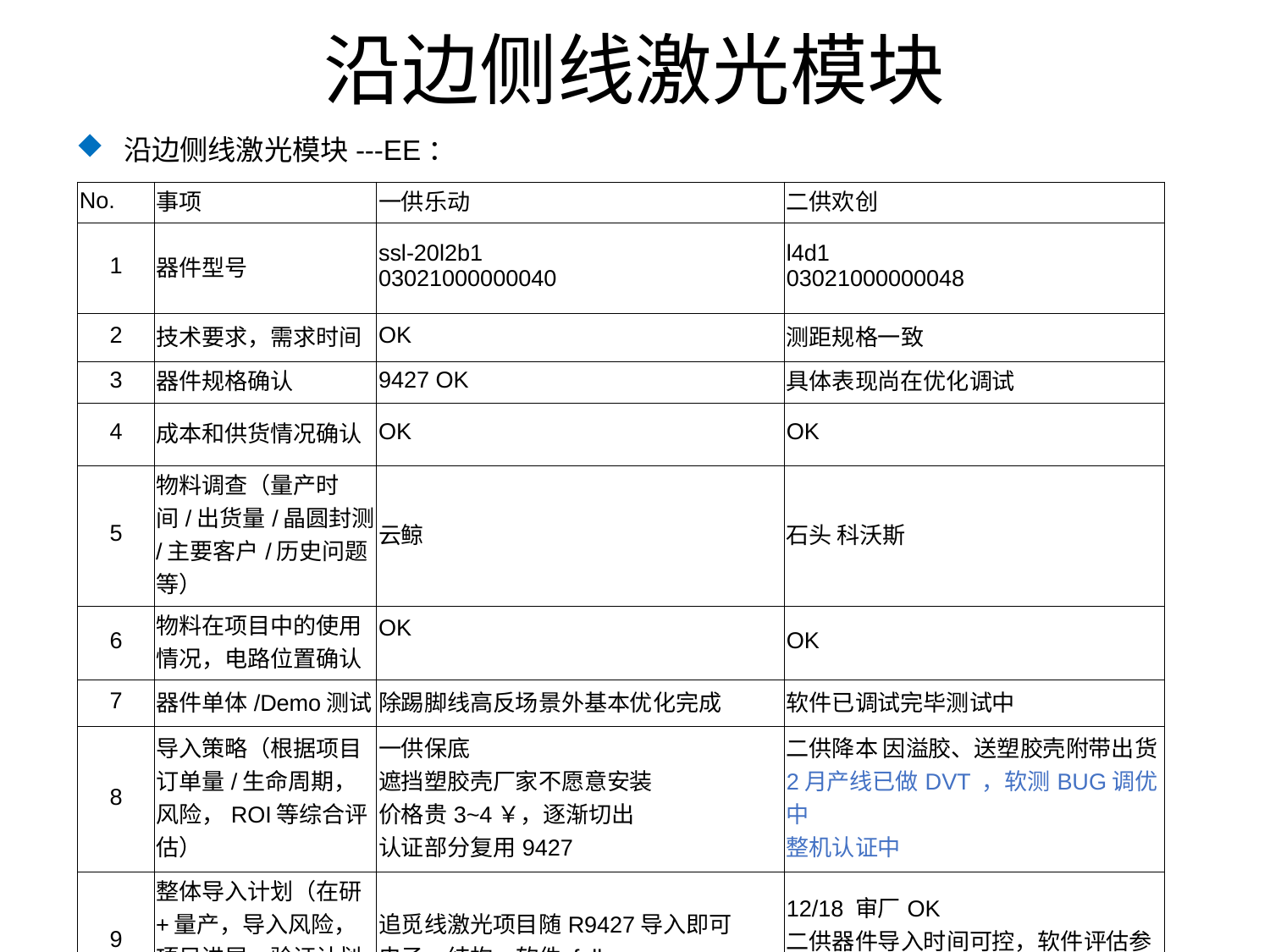

# 沿边侧线激光模块
沿边侧线激光模块---EE：
| No. | 事项 | 一供乐动 | 二供欢创 |
| --- | --- | --- | --- |
| 1 | 器件型号 | ssl-20l2b1 03021000000040 | l4d1 03021000000048 |
| 2 | 技术要求，需求时间 | OK | 测距规格一致 |
| 3 | 器件规格确认 | 9427 OK | 具体表现尚在优化调试 |
| 4 | 成本和供货情况确认 | OK | OK |
| 5 | 物料调查（量产时间/出货量/晶圆封测/主要客户/历史问题等） | 云鲸 | 石头 科沃斯 |
| 6 | 物料在项目中的使用情况，电路位置确认 | OK | OK |
| 7 | 器件单体/Demo测试 | 除踢脚线高反场景外基本优化完成 | 软件已调试完毕测试中 |
| 8 | 导入策略（根据项目订单量/生命周期，风险，ROI等综合评估） | 一供保底 遮挡塑胶壳厂家不愿意安装 价格贵3~4￥，逐渐切出 认证部分复用9427 | 二供降本 因溢胶、送塑胶壳附带出货 2月产线已做DVT ，软测BUG调优中 整机认证中 |
| 9 | 整体导入计划（在研+量产，导入风险，项目进展，验证计划匹配度等） | 追觅线激光项目随R9427导入即可 电子、结构、软件 follow | 12/18 审厂OK 二供器件导入时间可控，软件评估参数性能OK |